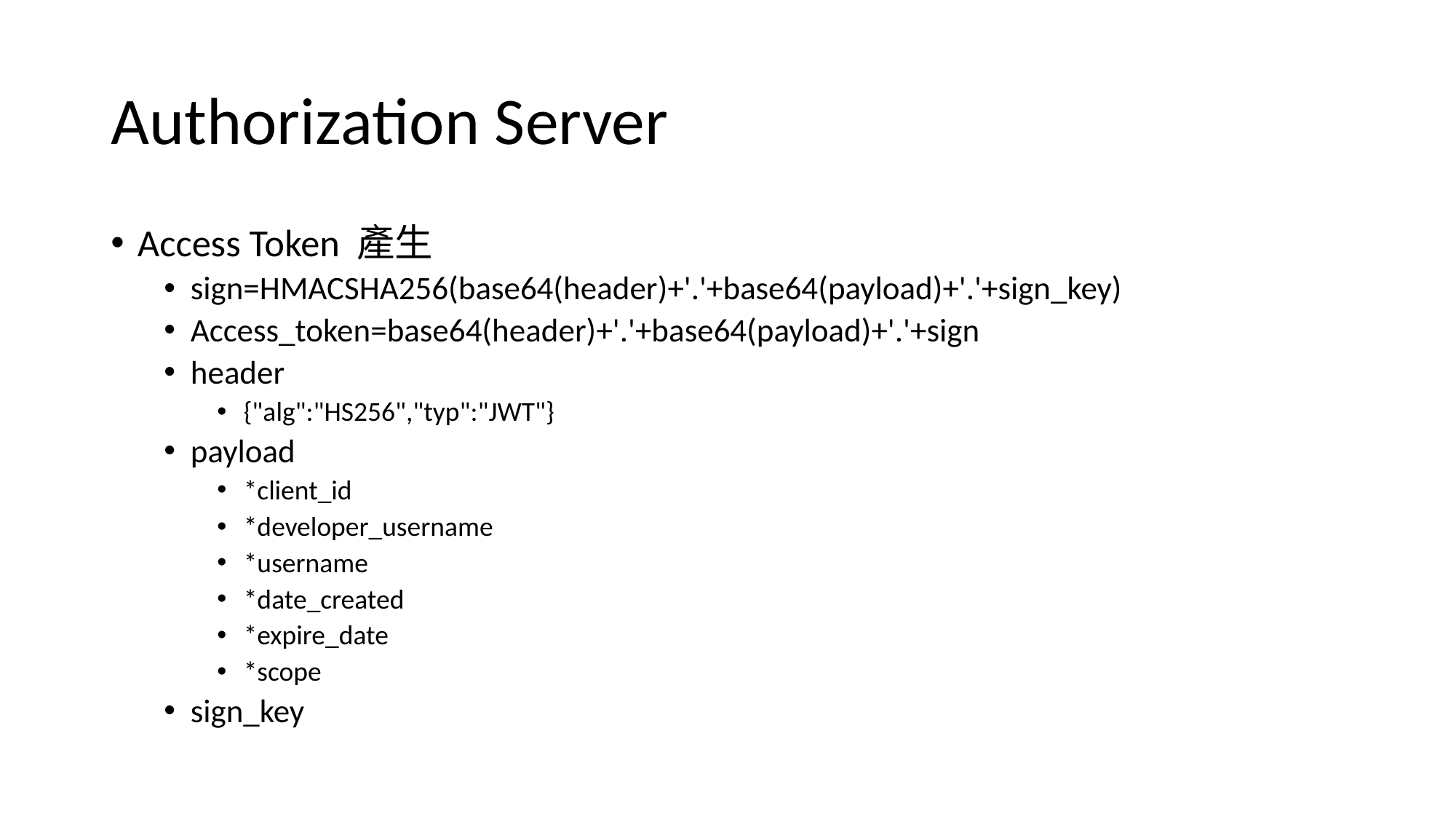

# Authorization Server
Access Token 產生
sign=HMACSHA256(base64(header)+'.'+base64(payload)+'.'+sign_key)
Access_token=base64(header)+'.'+base64(payload)+'.'+sign
header
{"alg":"HS256","typ":"JWT"}
payload
*client_id
*developer_username
*username
*date_created
*expire_date
*scope
sign_key